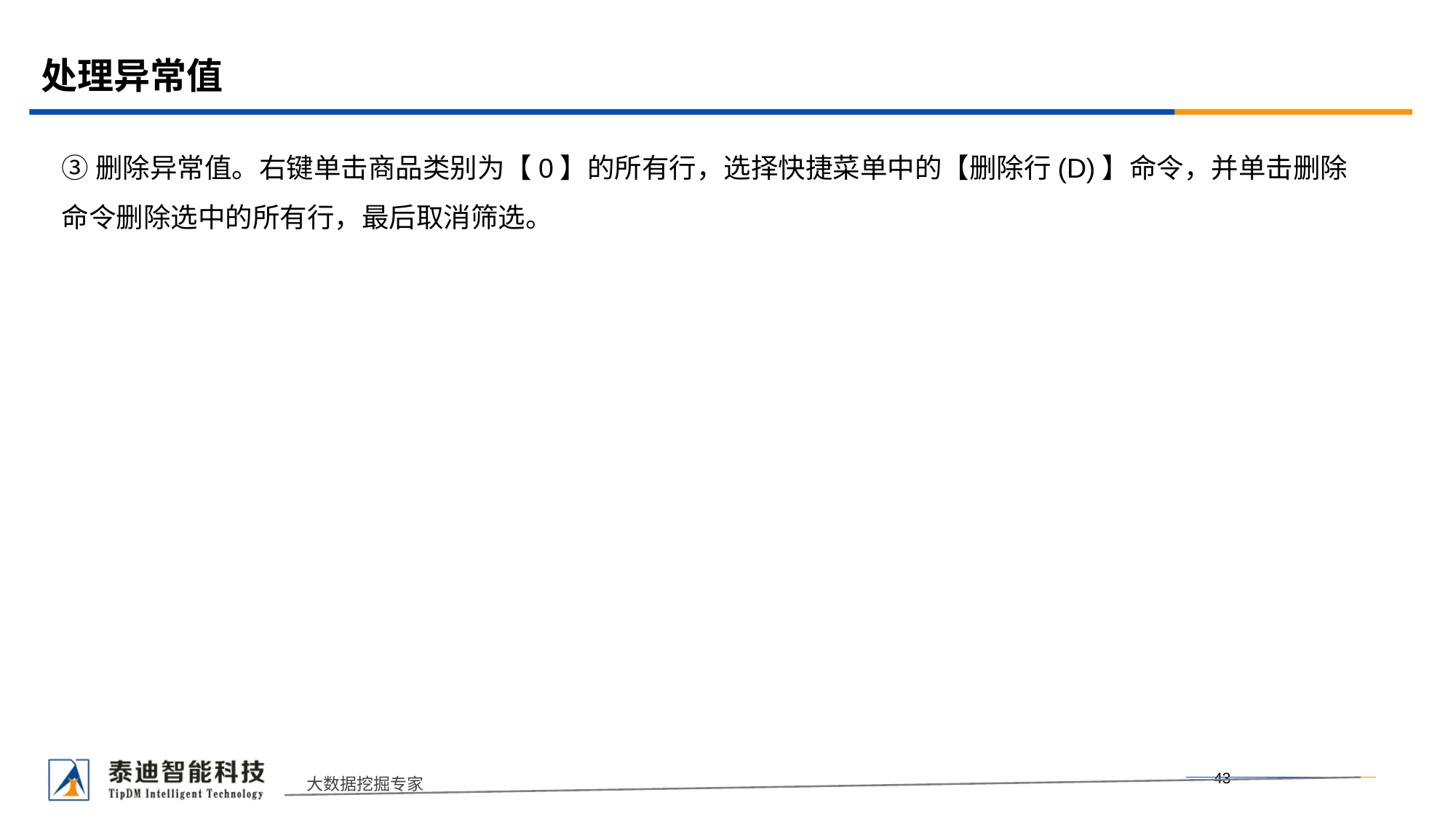

# 处理异常值
③删除异常值。右键单击商品类别为【0】的所有行，选择快捷菜单中的【删除行(D)】命令，并单击删除命令删除选中的所有行，最后取消筛选。